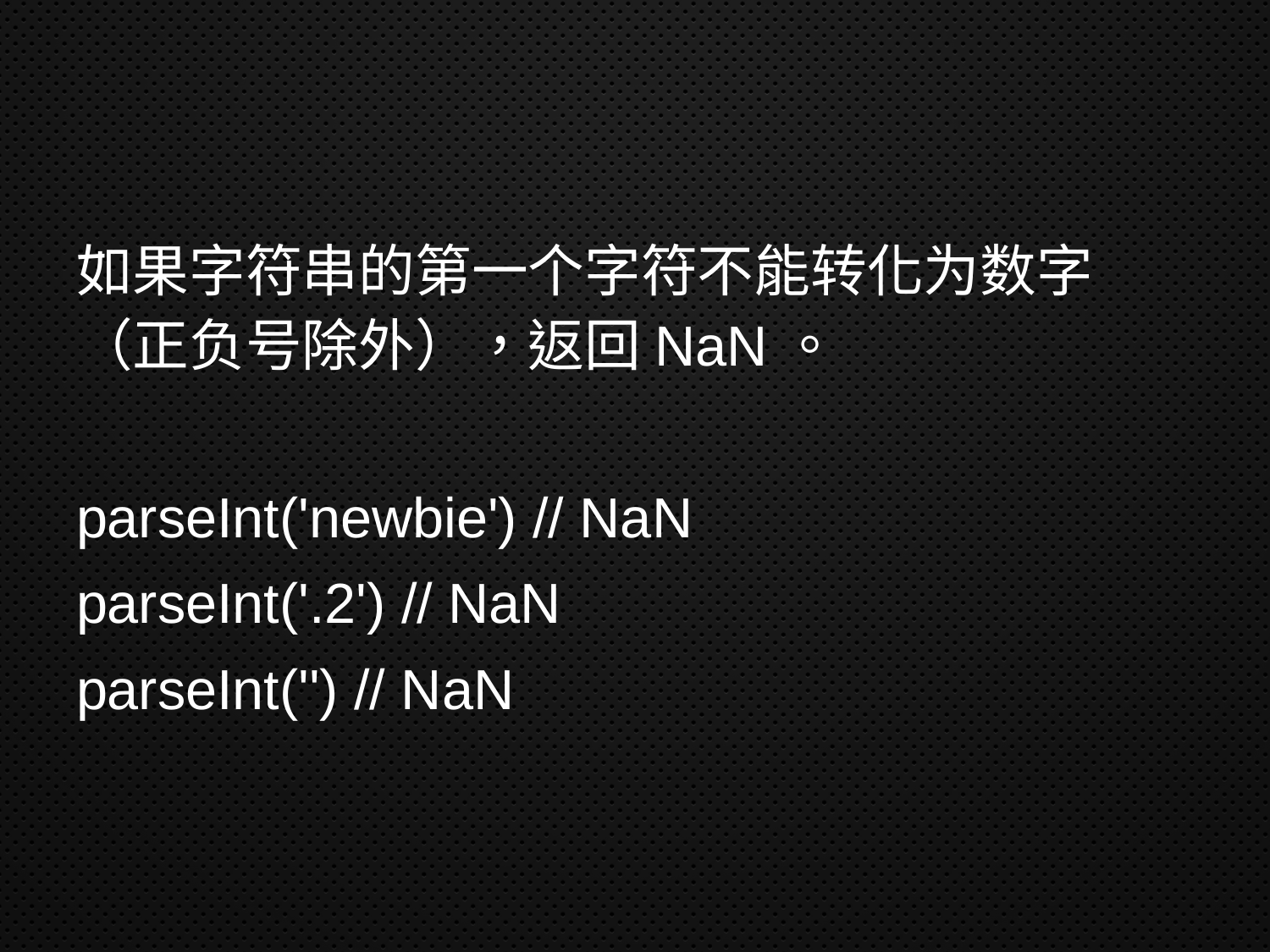

#
如果字符串的第一个字符不能转化为数字（正负号除外），返回NaN。

parseInt('newbie') // NaN
parseInt('.2') // NaN
parseInt('') // NaN